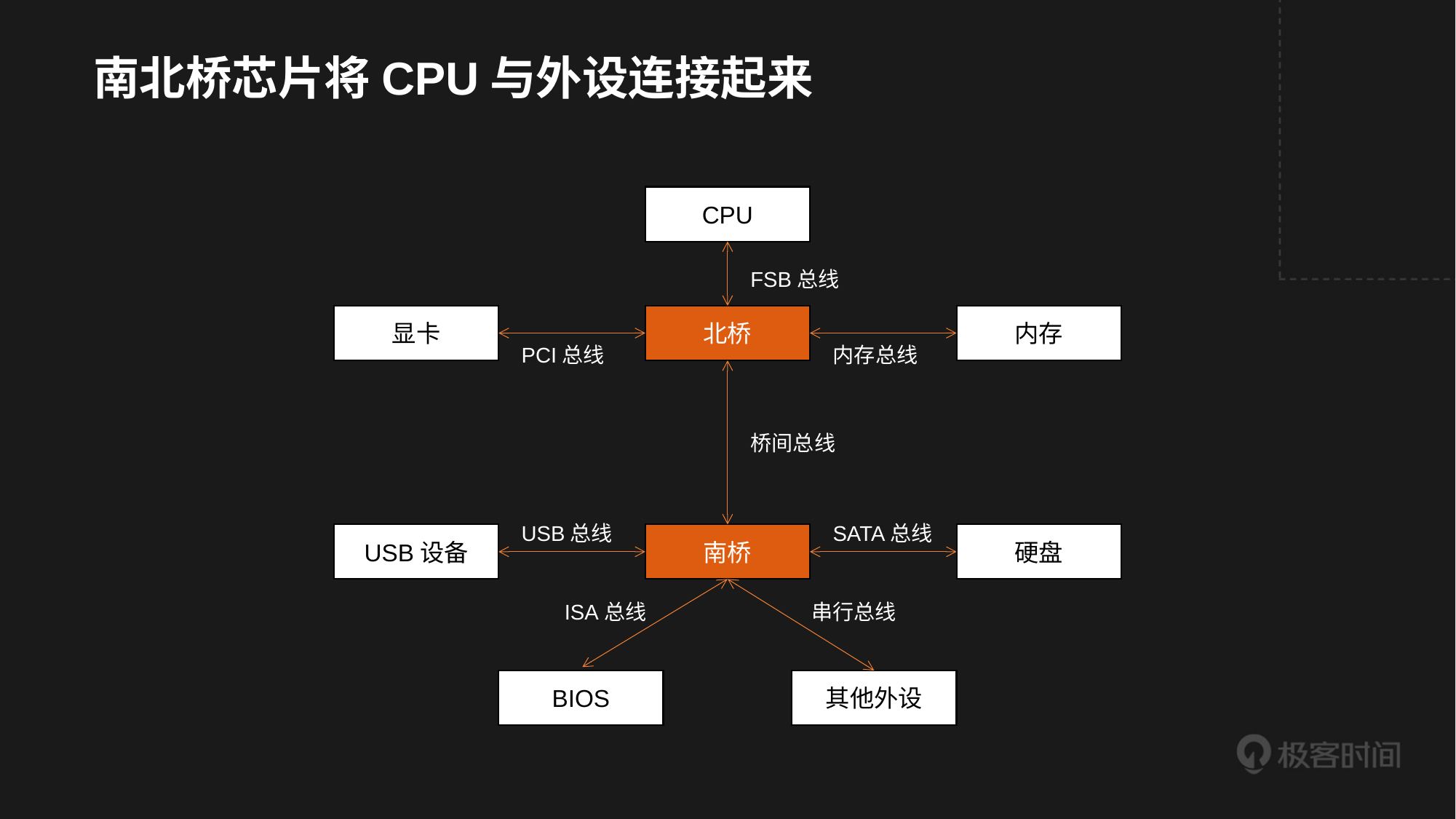

南北桥芯片将CPU与外设连接起来
CPU
FSB总线
显卡
北桥
内存
PCI总线
内存总线
桥间总线
USB总线
SATA总线
USB设备
南桥
硬盘
ISA总线
串行总线
BIOS
其他外设